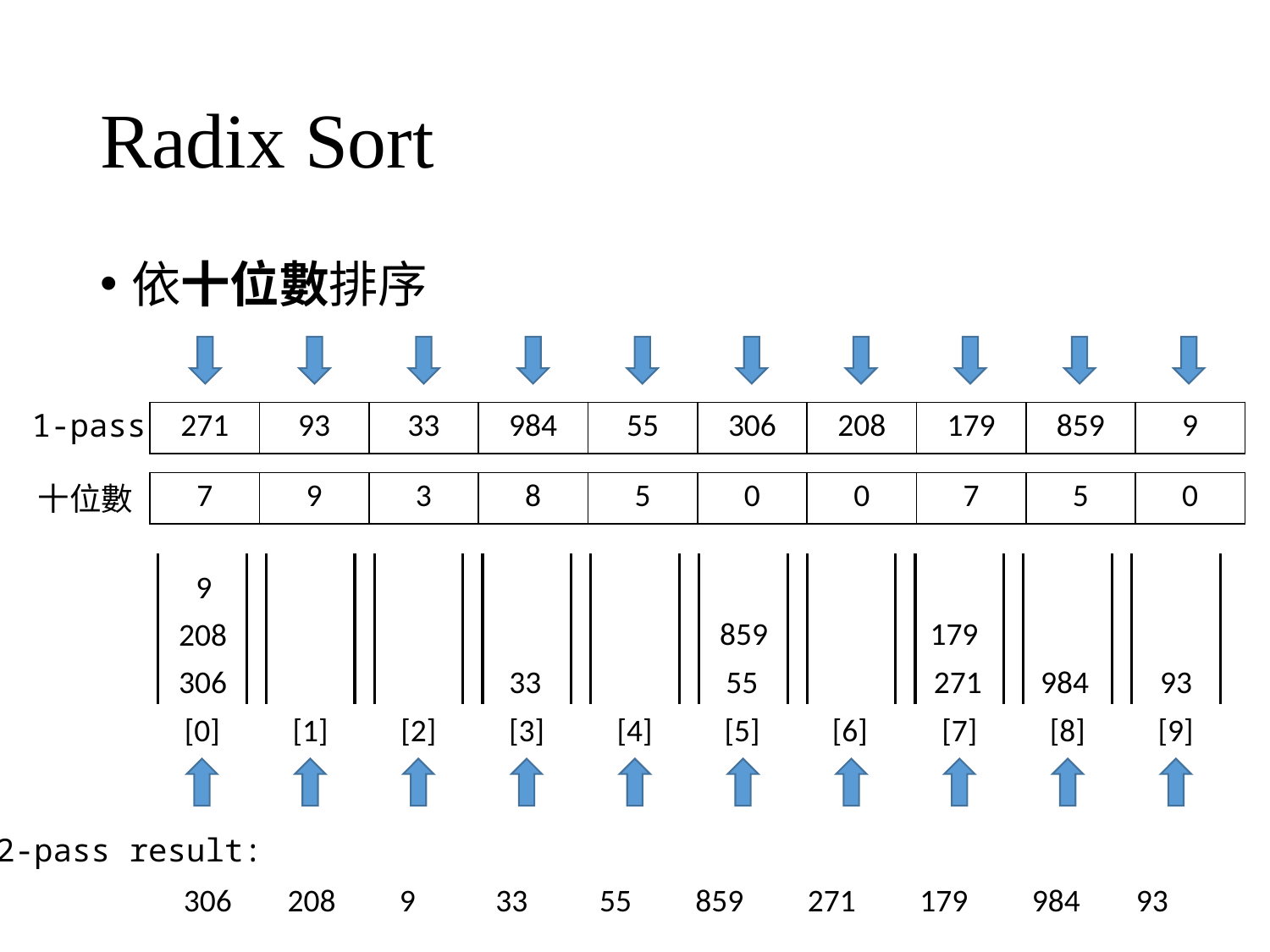

# Radix Sort
依十位數排序

1-pass
| 271 | 93 | 33 | 984 | 55 | 306 | 208 | 179 | 859 | 9 |
| --- | --- | --- | --- | --- | --- | --- | --- | --- | --- |
| 7 | 9 | 3 | 8 | 5 | 0 | 0 | 7 | 5 | 0 |
| --- | --- | --- | --- | --- | --- | --- | --- | --- | --- |
十位數
9
859
179
208
306
33
55
271
984
93
[0]
[1]
[2]
[3]
[4]
[5]
[6]
[7]
[8]
[9]

2-pass result:
306
208
9
33
55
859
271
179
984
93